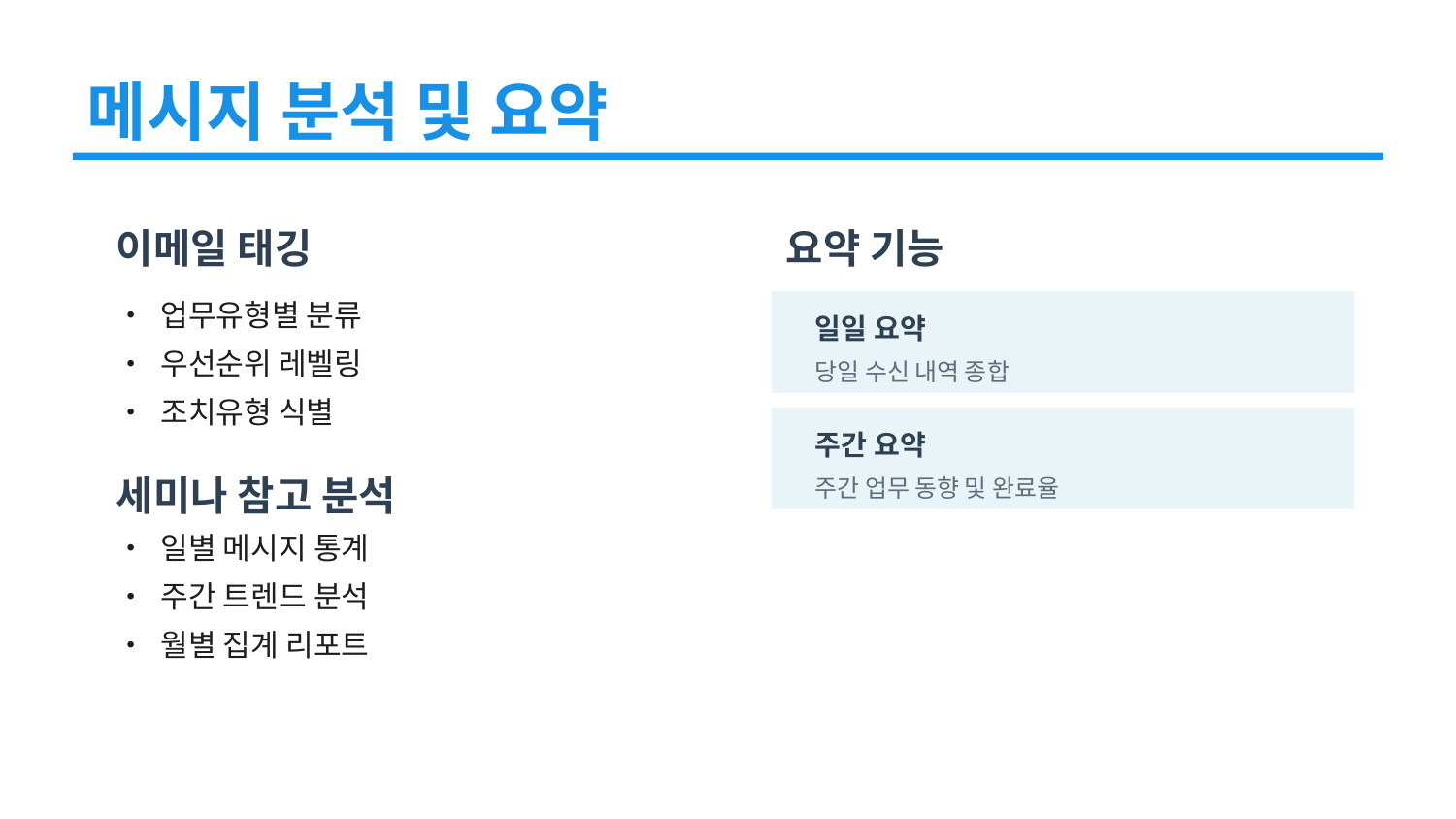

메시지 분석 및 요약

이메일 태깅
요약 기능
• 업무유형별 분류
• 우선순위 레벨링
• 조치유형 식별

일일 요약
당일 수신 내역 종합

주간 요약
세미나 참고 분석
주간 업무 동향 및 완료율
• 일별 메시지 통계
• 주간 트렌드 분석
• 월별 집계 리포트